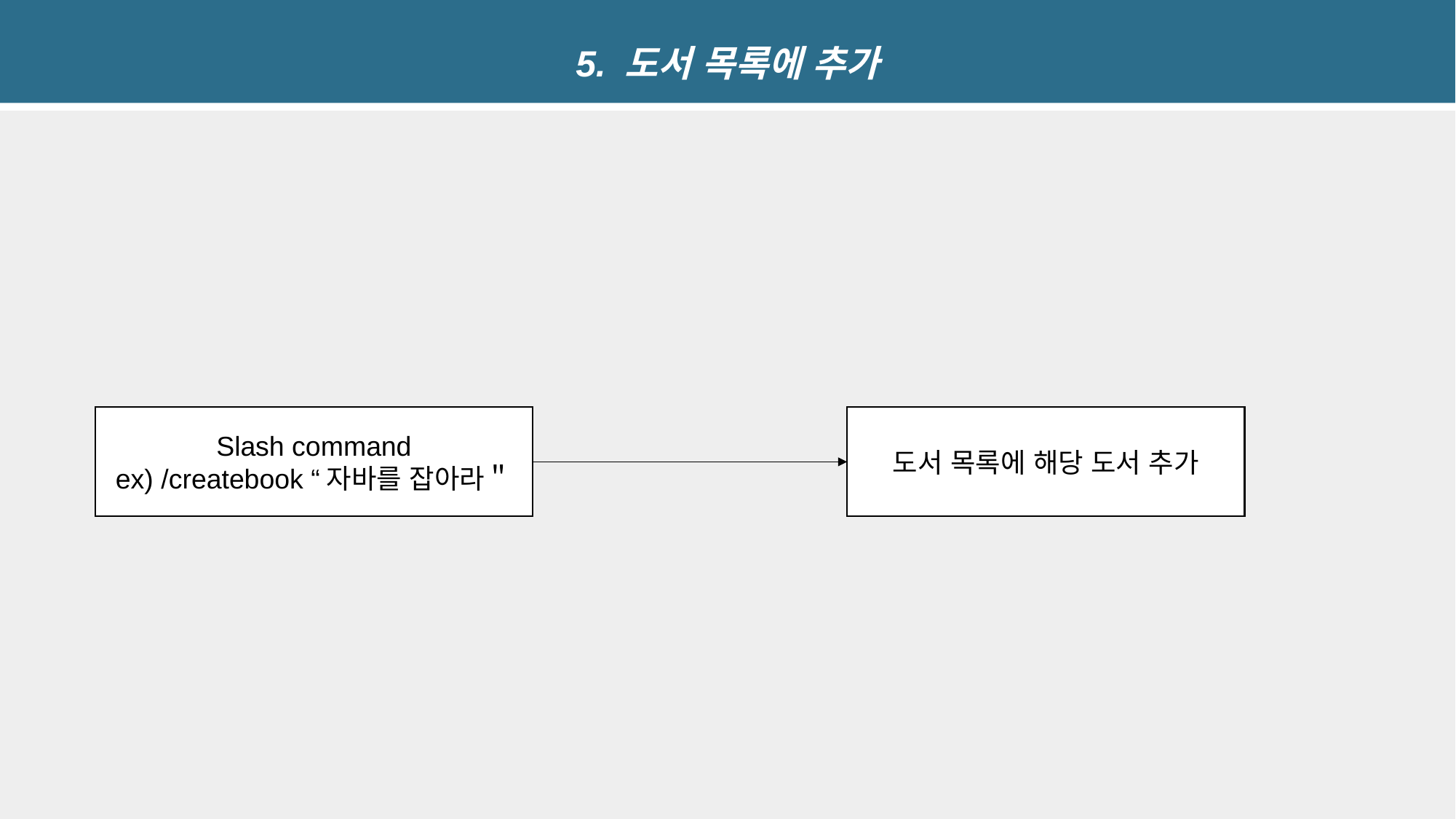

5. 도서 목록에 추가
Slash command
ex) /createbook “자바를 잡아라＂
도서 목록에 해당 도서 추가